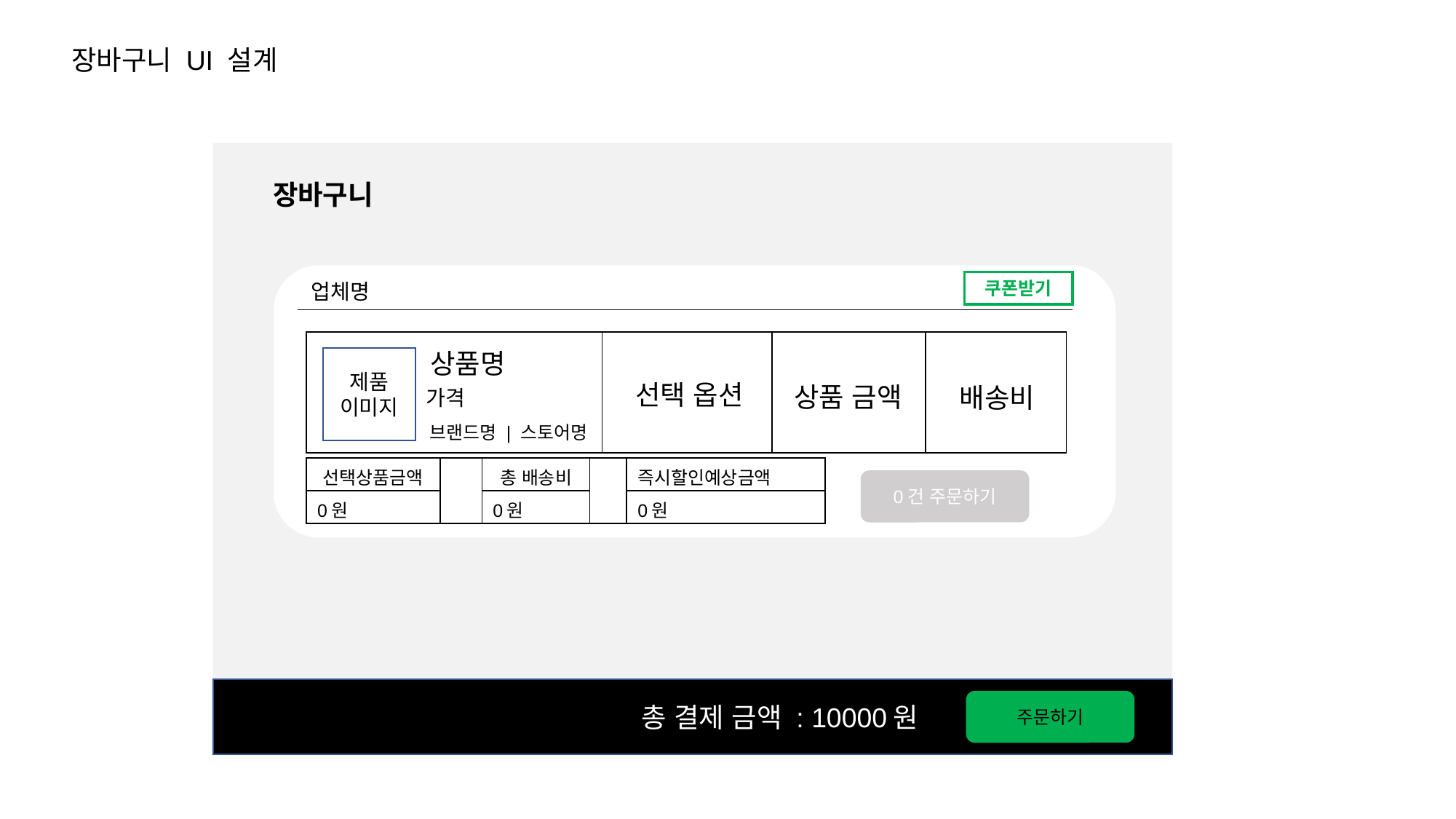

장바구니 UI 설계

장바구니

쿠폰받기
업체명
|  |  |  |  |
| --- | --- | --- | --- |
상품명
제품
이미지
선택 옵션
상품 금액
배송비
가격
브랜드명 | 스토어명
| 선택상품금액 |  | 총 배송비 |  | 즉시할인예상금액 |
| --- | --- | --- | --- | --- |
| 0원 |  | 0원 |  | 0원 |
0건 주문하기
                      총 결제 금액 : 10000원
주문하기